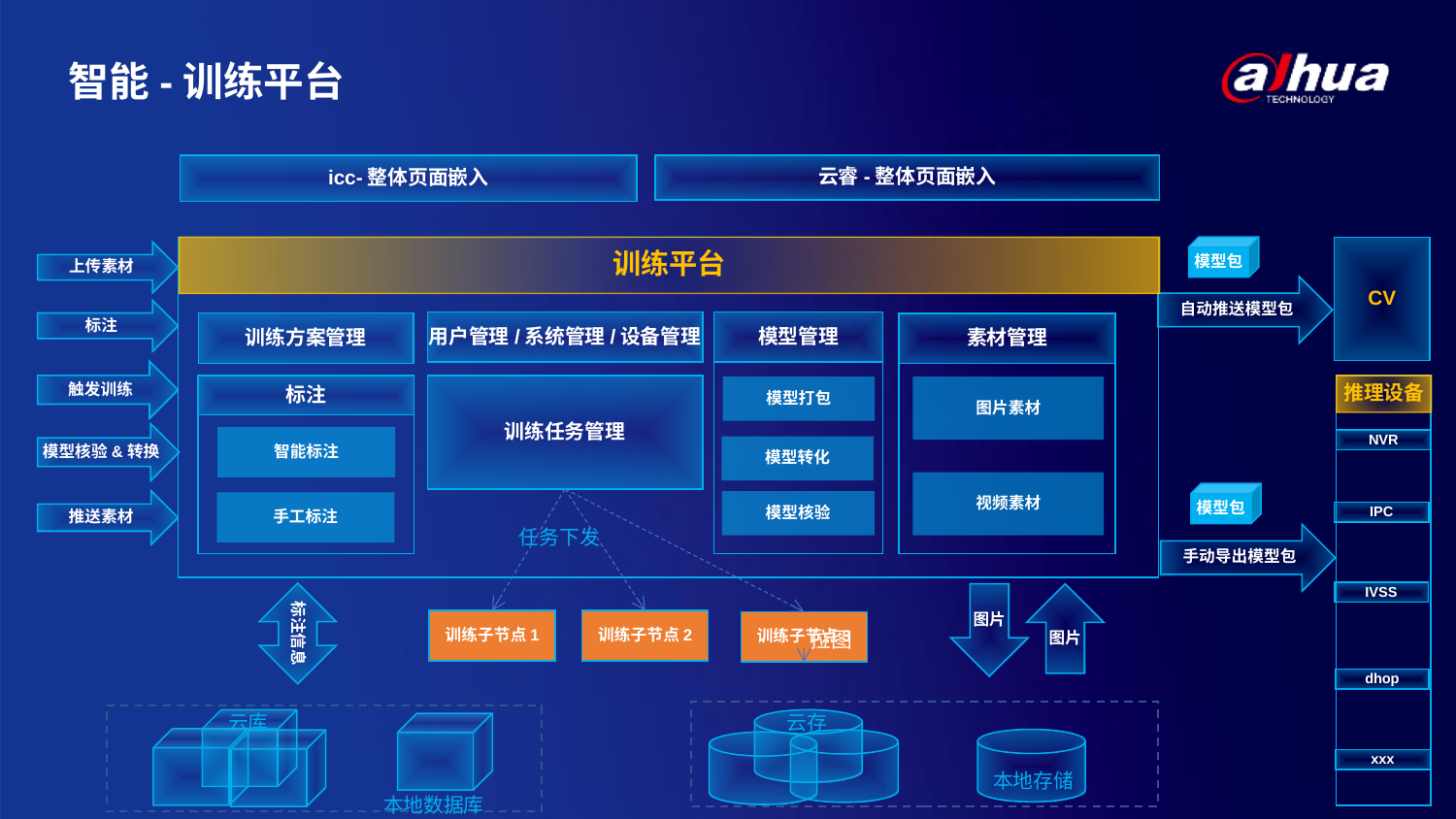

# 智能-训练平台
icc-整体页面嵌入
云睿-整体页面嵌入
模型包

训练平台
CV
上传素材
自动推送模型包
标注
用户管理/系统管理/设备管理

模型管理
训练方案管理

素材管理
触发训练
训练任务管理

标注
推理设备
模型打包
图片素材
模型核验&转换
智能标注
NVR
模型转化
视频素材
模型包
推送素材
模型核验
手工标注
IPC
手动导出模型包
任务下发
IVSS
标注信息
图片
图片
训练子节点1
训练子节点2
训练子节点3
拉图
dhop

云库

云存

本地存储
本地数据库
xxx